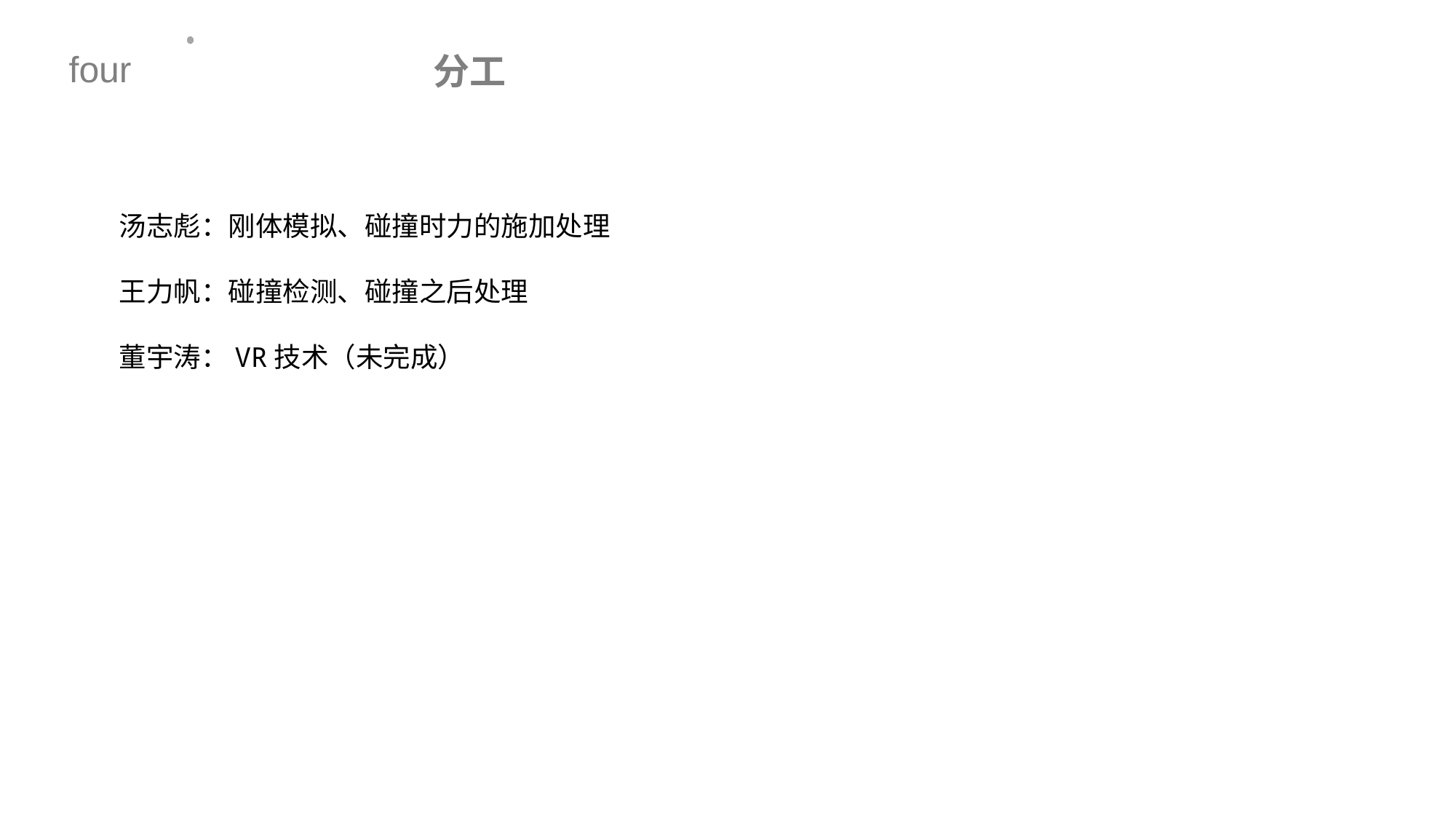

分工

four
汤志彪：刚体模拟、碰撞时力的施加处理

王力帆：碰撞检测、碰撞之后处理

董宇涛：VR技术（未完成）